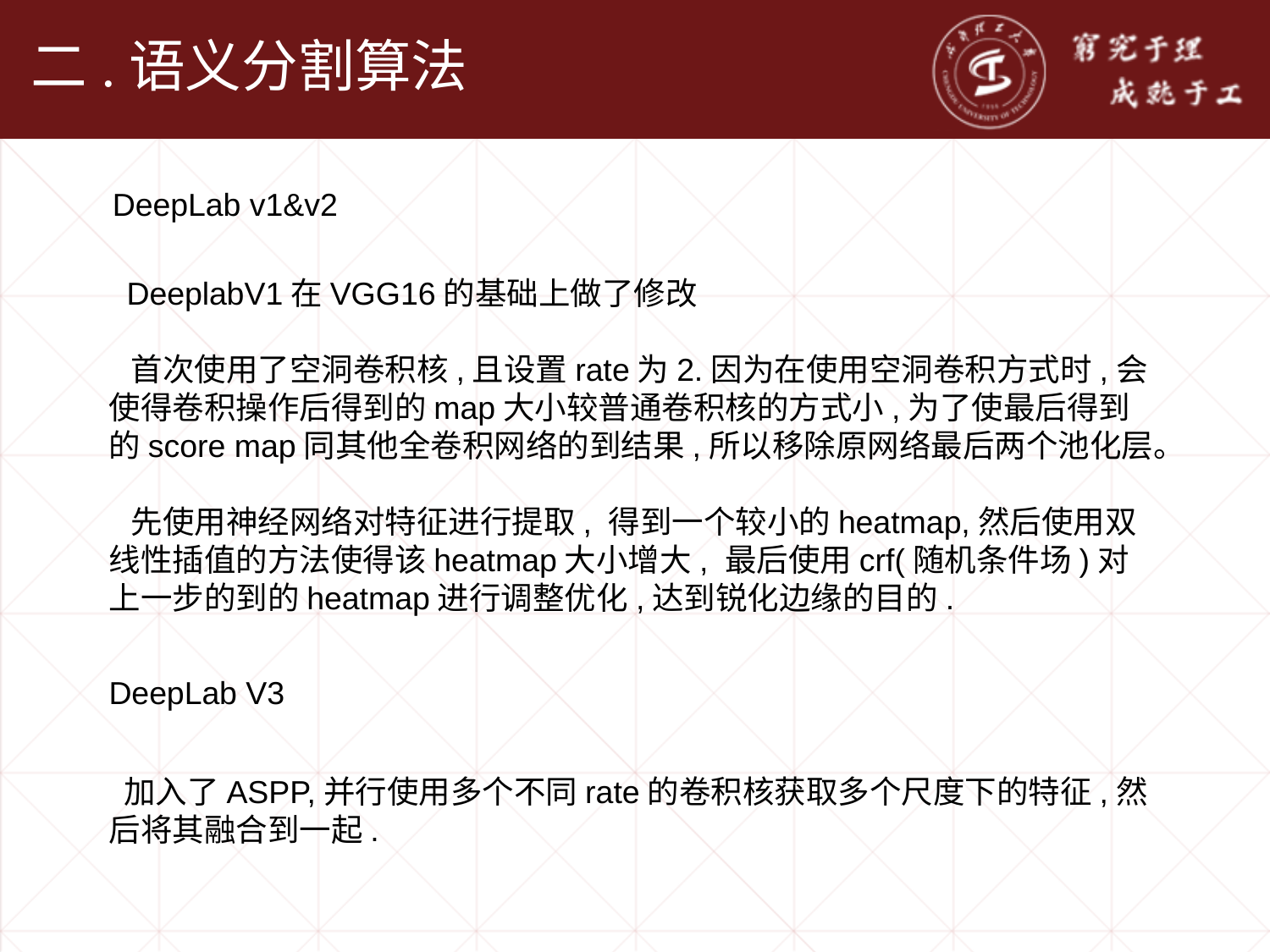

# 二.语义分割算法
DeepLab v1&v2
  DeeplabV1在VGG16的基础上做了修改

  首次使用了空洞卷积核,且设置rate为2.因为在使用空洞卷积方式时,会使得卷积操作后得到的map大小较普通卷积核的方式小,为了使最后得到的score map同其他全卷积网络的到结果,所以移除原网络最后两个池化层。

  先使用神经网络对特征进行提取, 得到一个较小的heatmap,然后使用双线性插值的方法使得该heatmap大小增大, 最后使用crf(随机条件场)对上一步的到的heatmap进行调整优化,达到锐化边缘的目的.
DeepLab V3
 加入了ASPP,并行使用多个不同rate的卷积核获取多个尺度下的特征,然后将其融合到一起.